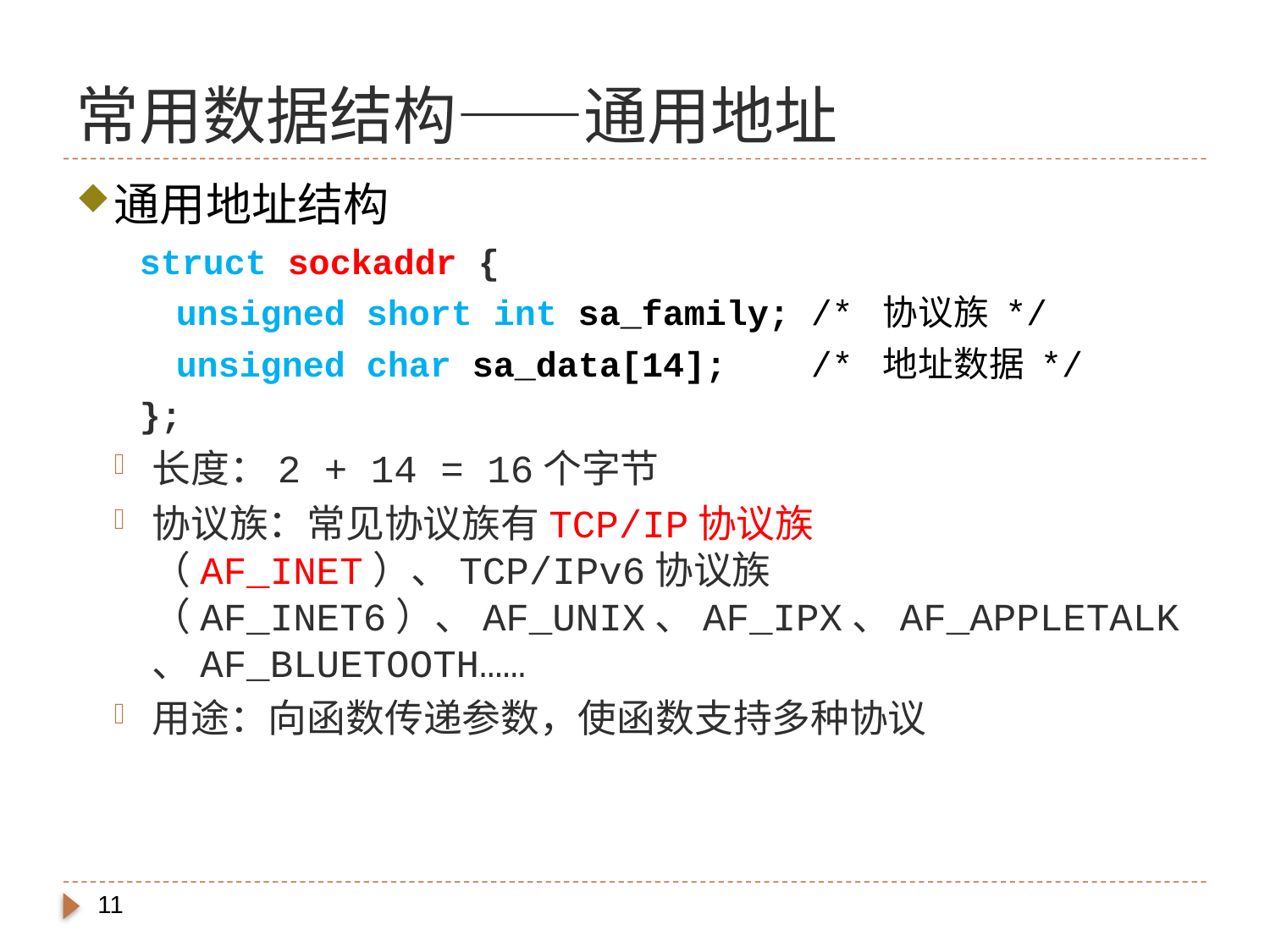

# 常用数据结构——通用地址
通用地址结构
struct sockaddr {
unsigned short int sa_family;	/* 协议族 */
unsigned char sa_data[14]; 	/* 地址数据 */
};
长度：2 + 14 = 16个字节
协议族：常见协议族有TCP/IP协议族（AF_INET）、TCP/IPv6协议族（AF_INET6）、AF_UNIX、AF_IPX、AF_APPLETALK、AF_BLUETOOTH……
用途：向函数传递参数，使函数支持多种协议
11